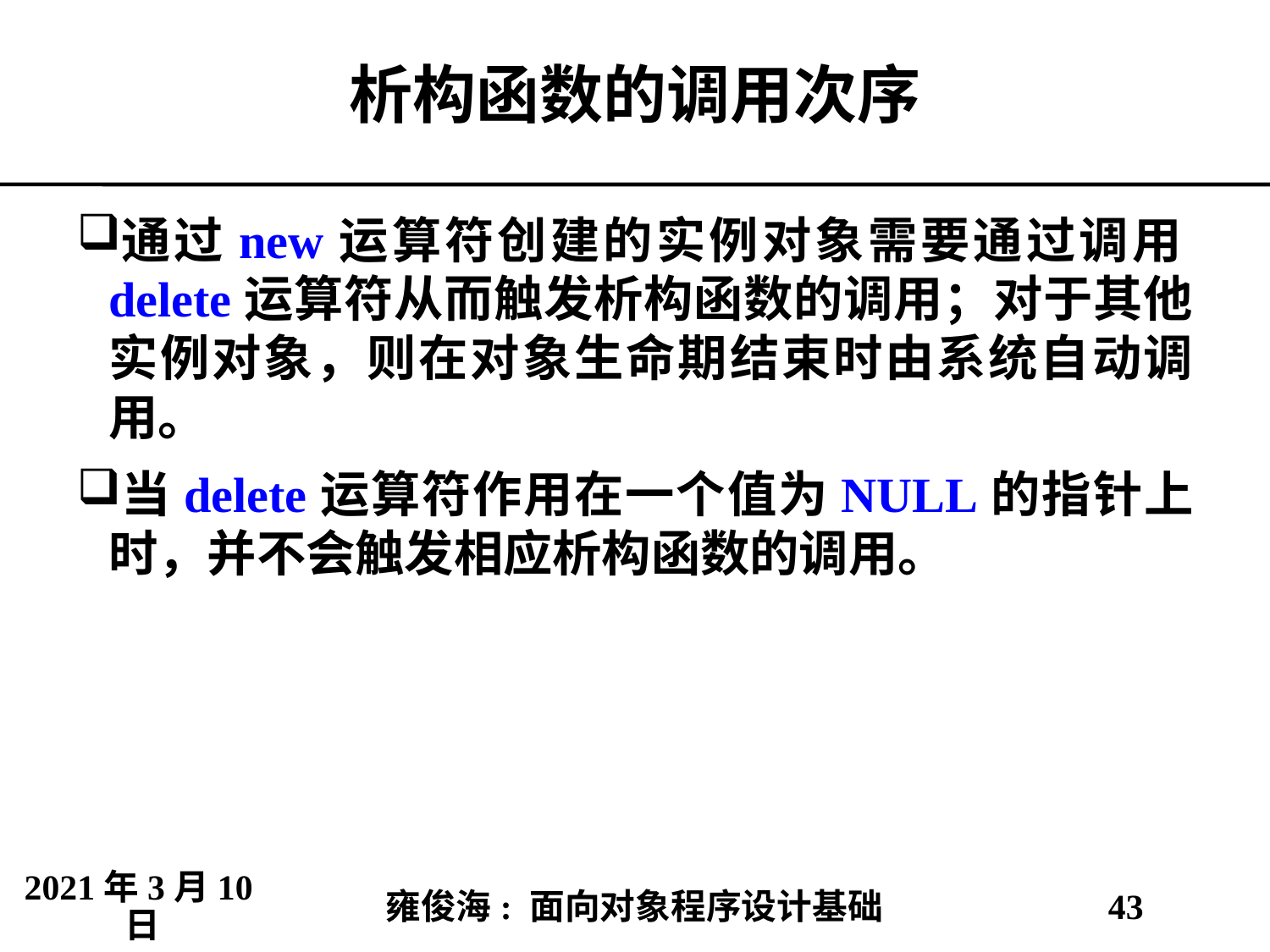

# 析构函数的调用次序

通过new运算符创建的实例对象需要通过调用delete运算符从而触发析构函数的调用；对于其他实例对象，则在对象生命期结束时由系统自动调用。
当delete运算符作用在一个值为NULL的指针上时，并不会触发相应析构函数的调用。
2021年3月10日
雍俊海: 面向对象程序设计基础
43